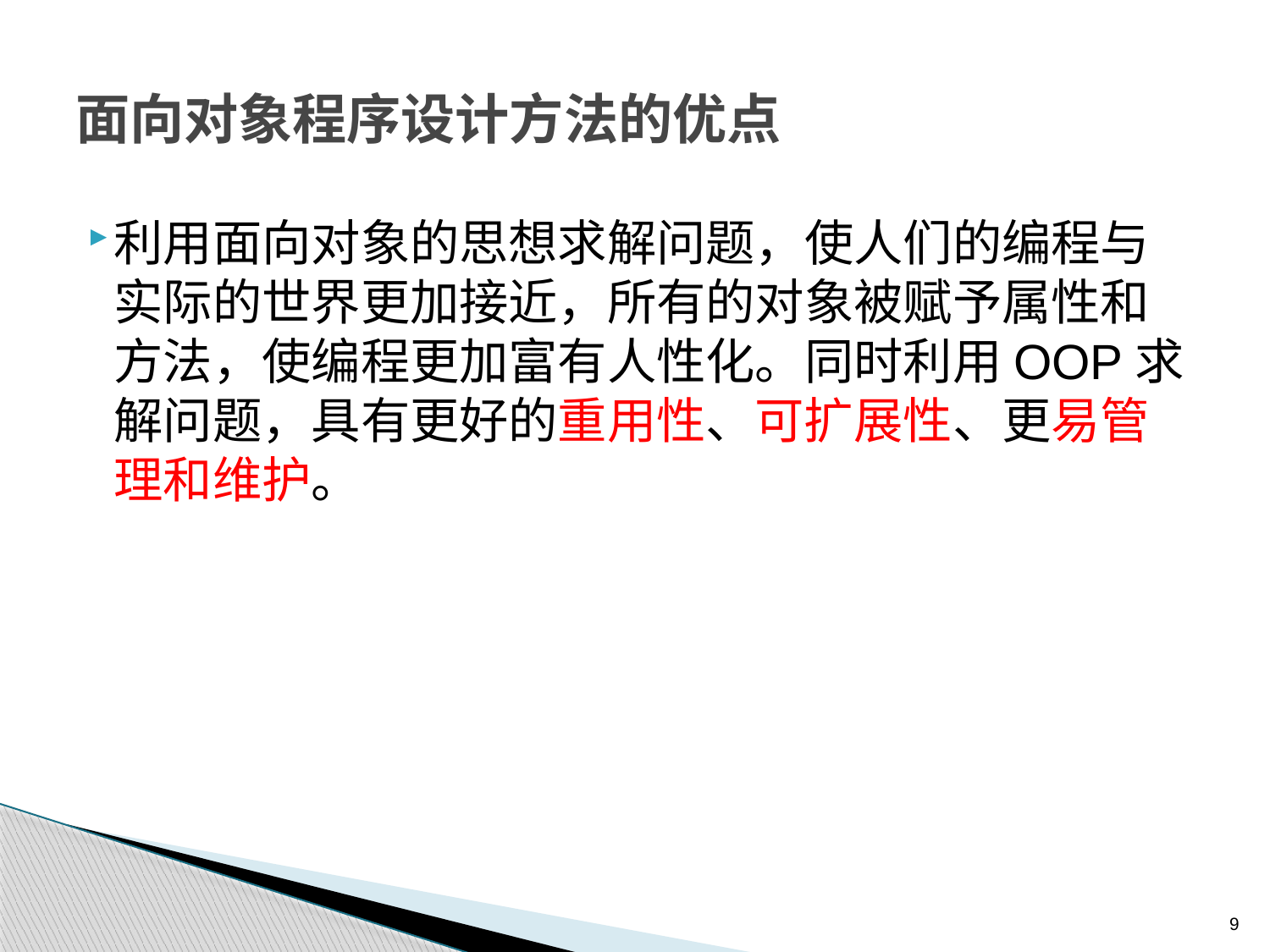

# 面向对象程序设计方法的优点
利用面向对象的思想求解问题，使人们的编程与实际的世界更加接近，所有的对象被赋予属性和方法，使编程更加富有人性化。同时利用OOP求解问题，具有更好的重用性、可扩展性、更易管理和维护。
9